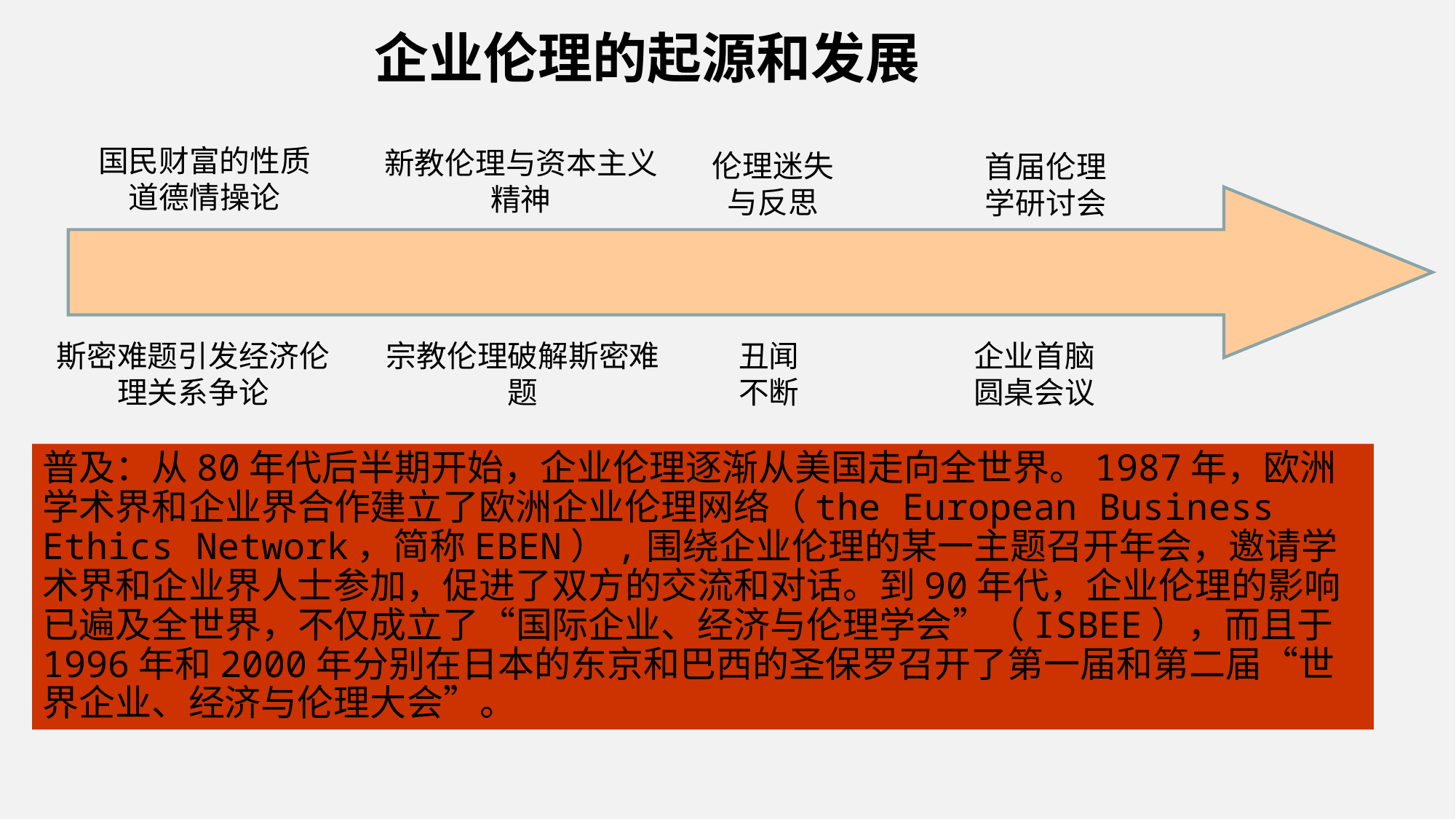

企业伦理的起源和发展
国民财富的性质
道德情操论
新教伦理与资本主义精神
伦理迷失
与反思
首届伦理
学研讨会

发端
先驱
发展
形成
普及
斯密难题引发经济伦理关系争论
宗教伦理破解斯密难题
丑闻
不断
企业首脑
圆桌会议
普及：从80年代后半期开始，企业伦理逐渐从美国走向全世界。1987年，欧洲学术界和企业界合作建立了欧洲企业伦理网络（the European Business Ethics Network，简称EBEN）,围绕企业伦理的某一主题召开年会，邀请学术界和企业界人士参加，促进了双方的交流和对话。到90年代，企业伦理的影响已遍及全世界，不仅成立了“国际企业、经济与伦理学会”（ISBEE），而且于1996年和2000年分别在日本的东京和巴西的圣保罗召开了第一届和第二届“世界企业、经济与伦理大会”。